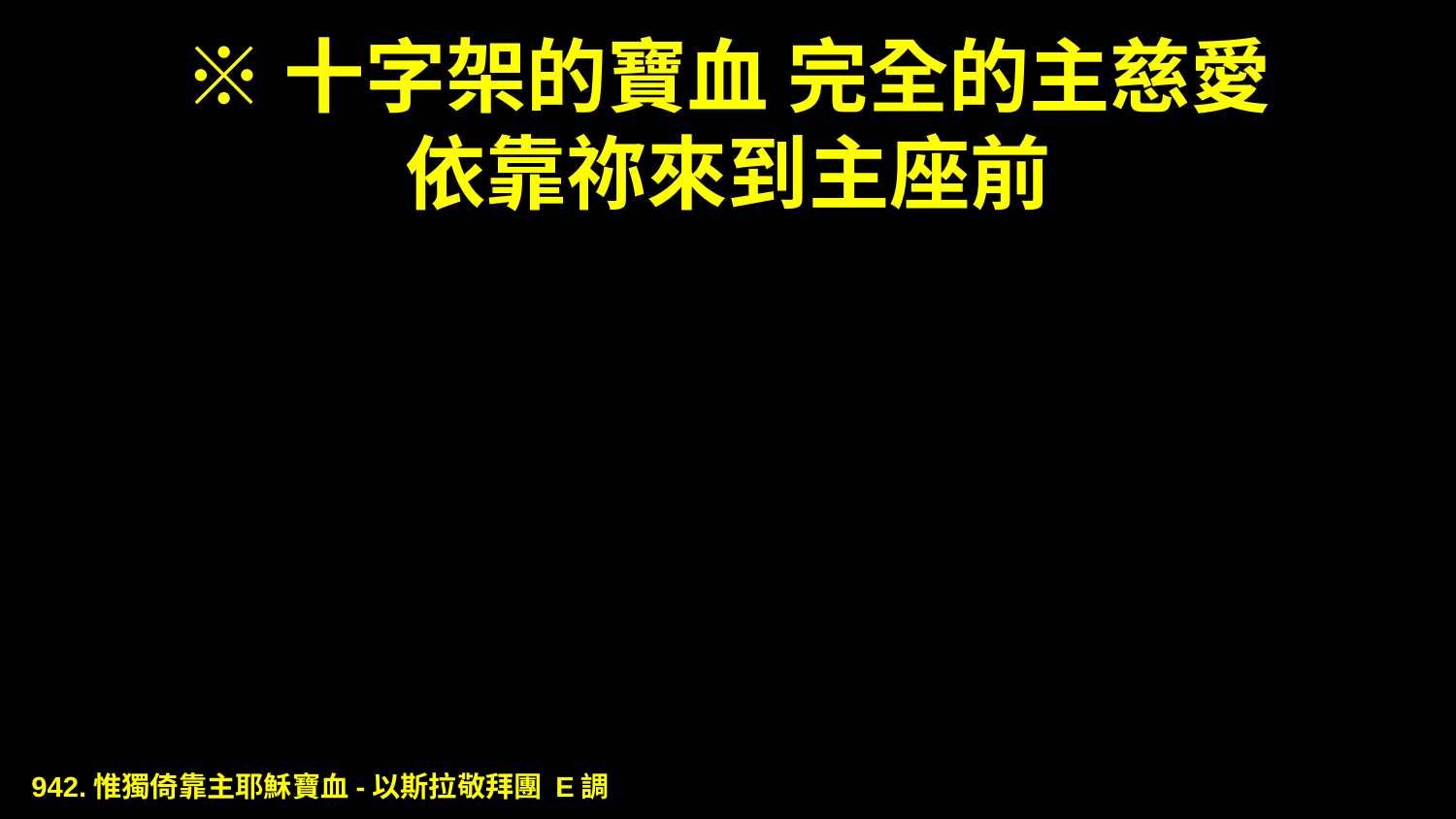

# ※十字架的寶血 完全的主慈愛 依靠祢來到主座前
942.惟獨倚靠主耶穌寶血-以斯拉敬拜團 E調